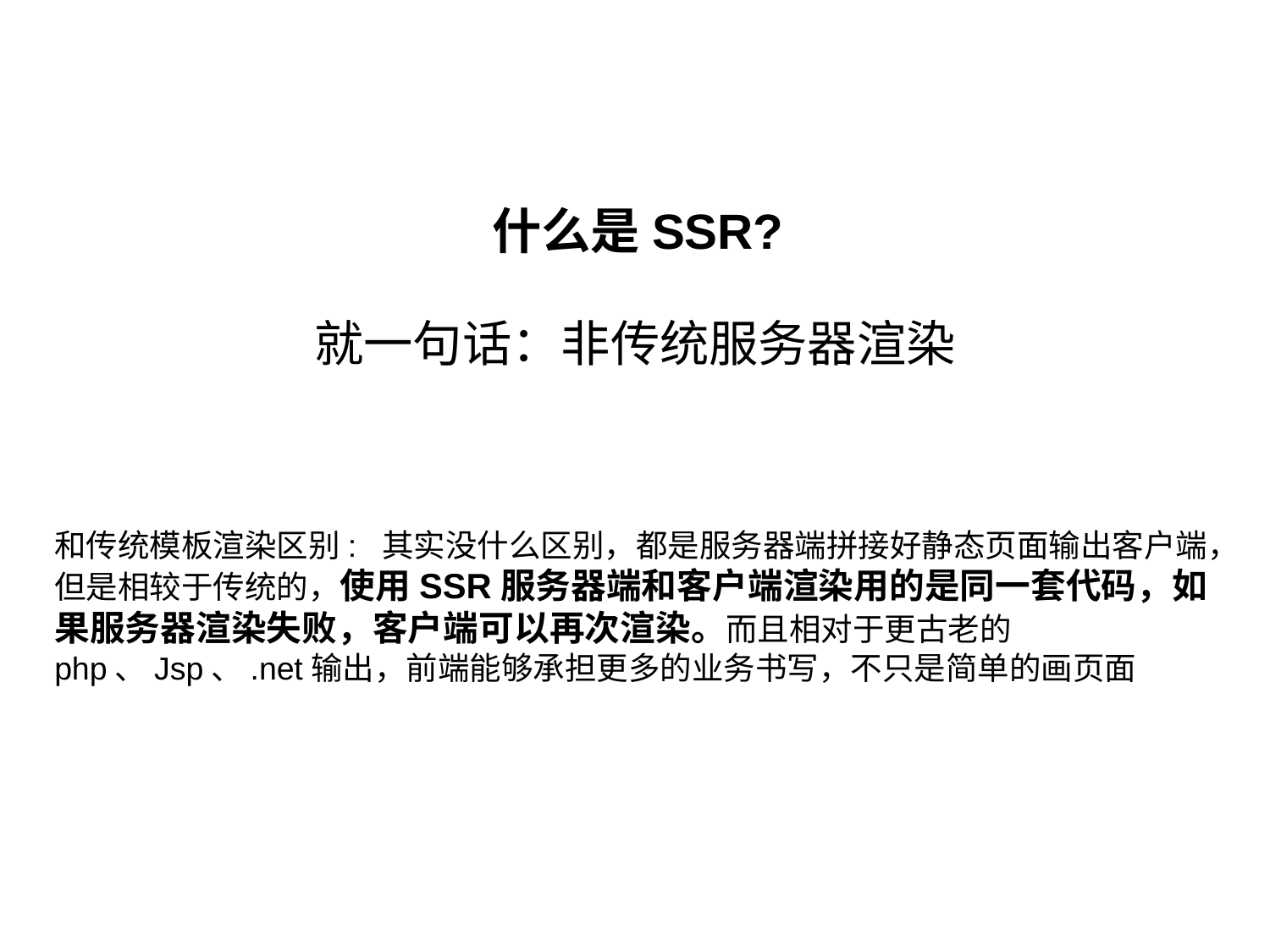

什么是SSR?
点击添加文本
就一句话：非传统服务器渲染
点击添加文本
和传统模板渲染区别:  其实没什么区别，都是服务器端拼接好静态页面输出客户端，但是相较于传统的，使用SSR服务器端和客户端渲染用的是同一套代码，如果服务器渲染失败，客户端可以再次渲染。而且相对于更古老的php、Jsp、.net输出，前端能够承担更多的业务书写，不只是简单的画页面
点击添加文本
点击添加文本